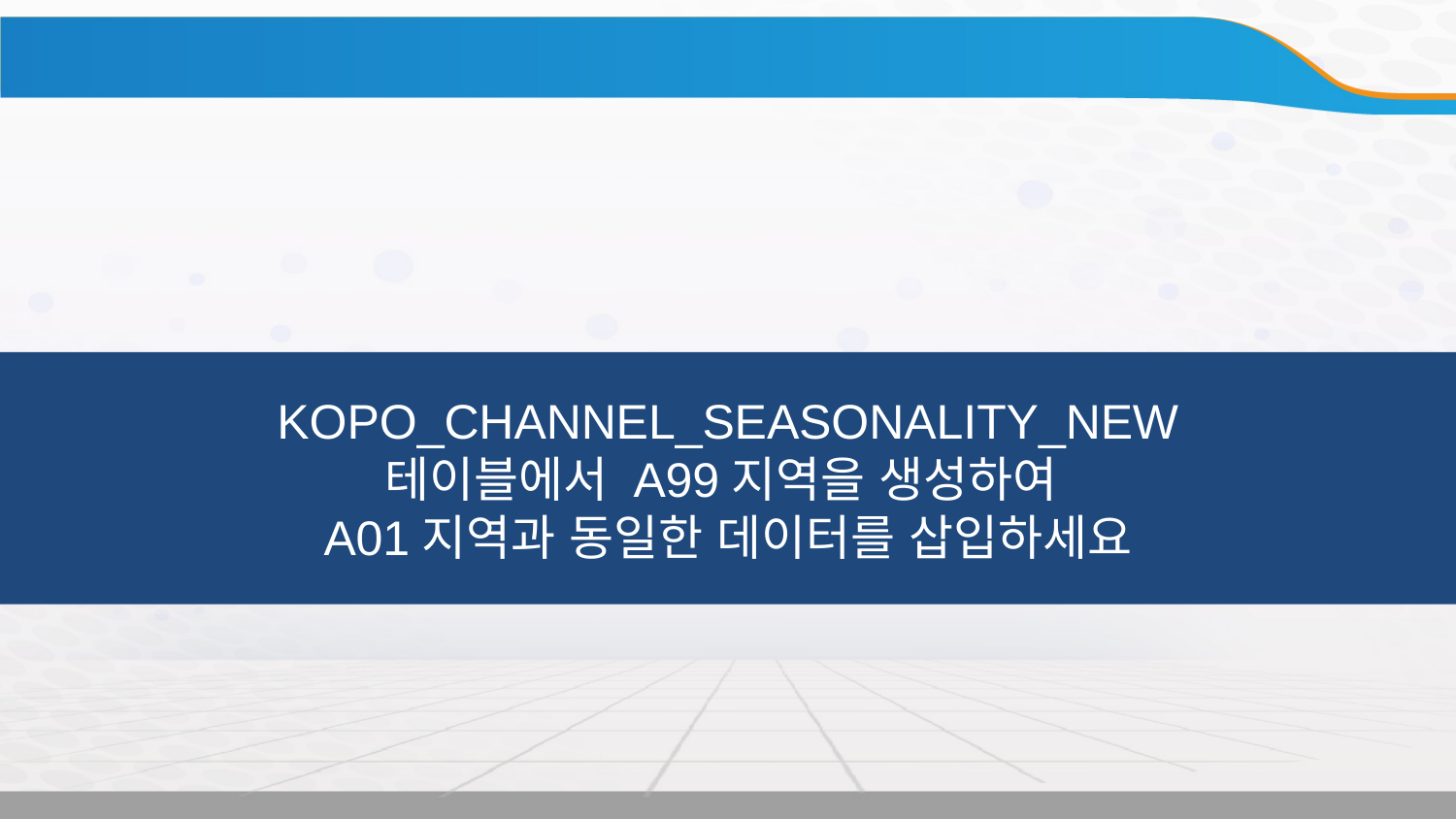

KOPO_CHANNEL_SEASONALITY_NEW
테이블에서 A99지역을 생성하여
A01지역과 동일한 데이터를 삽입하세요